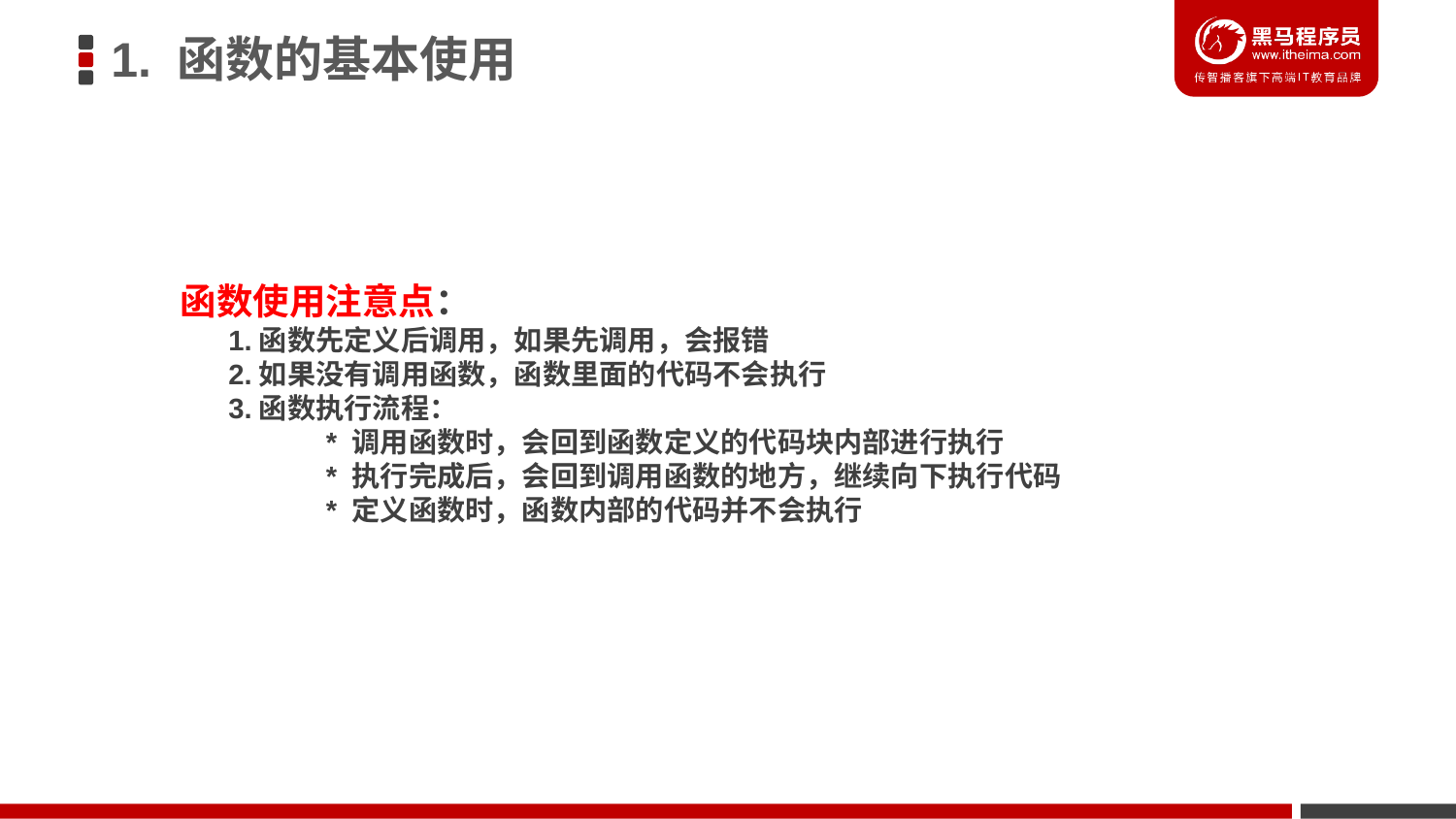

1. 函数的基本使用
函数使用注意点：
      1.函数先定义后调用，如果先调用，会报错
      2.如果没有调用函数，函数里面的代码不会执行
      3.函数执行流程：
	* 调用函数时，会回到函数定义的代码块内部进行执行
	* 执行完成后，会回到调用函数的地方，继续向下执行代码
	* 定义函数时，函数内部的代码并不会执行